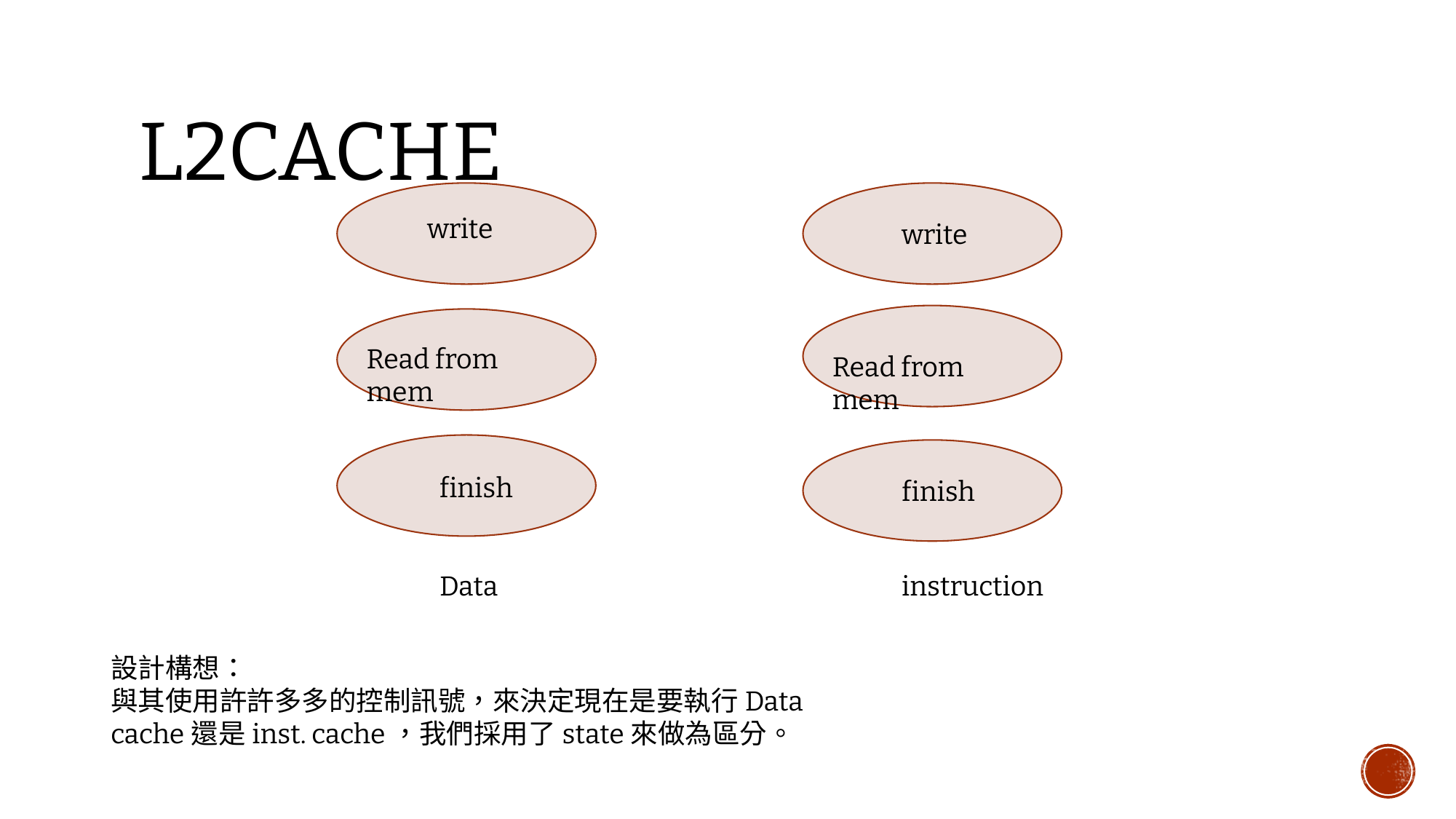

# L2cache

write
write

Read from mem
Read from mem

finish
finish
Data
instruction
設計構想：
與其使用許許多多的控制訊號，來決定現在是要執行Data cache還是inst. cache，我們採用了state來做為區分。